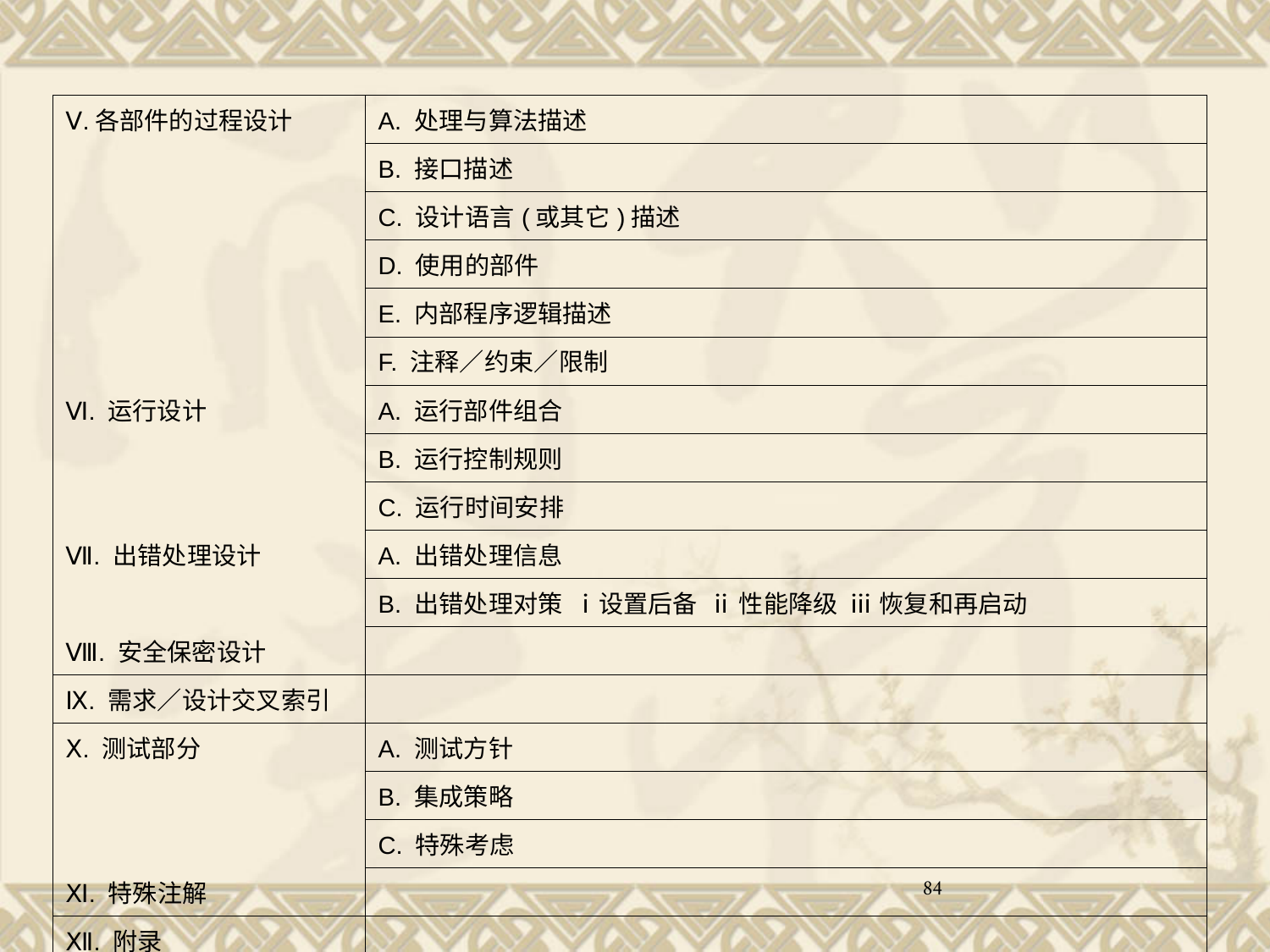

| Ⅴ.各部件的过程设计 | A. 处理与算法描述 |
| --- | --- |
|  | B. 接口描述 |
|  | C. 设计语言(或其它)描述 |
|  | D. 使用的部件 |
|  | E. 内部程序逻辑描述 |
|  | F. 注释∕约束∕限制 |
| Ⅵ. 运行设计 | A. 运行部件组合 |
|  | B. 运行控制规则 |
|  | C. 运行时间安排 |
| Ⅶ. 出错处理设计 | A. 出错处理信息 |
|  | B. 出错处理对策 ⅰ设置后备 ⅱ 性能降级 ⅲ 恢复和再启动 |
| Ⅷ. 安全保密设计 |  |
| Ⅸ. 需求∕设计交叉索引 |  |
| Ⅹ. 测试部分 | A. 测试方针 |
|  | B. 集成策略 |
|  | C. 特殊考虑 |
| Ⅺ. 特殊注解 |  |
| Ⅻ. 附录 |  |
84